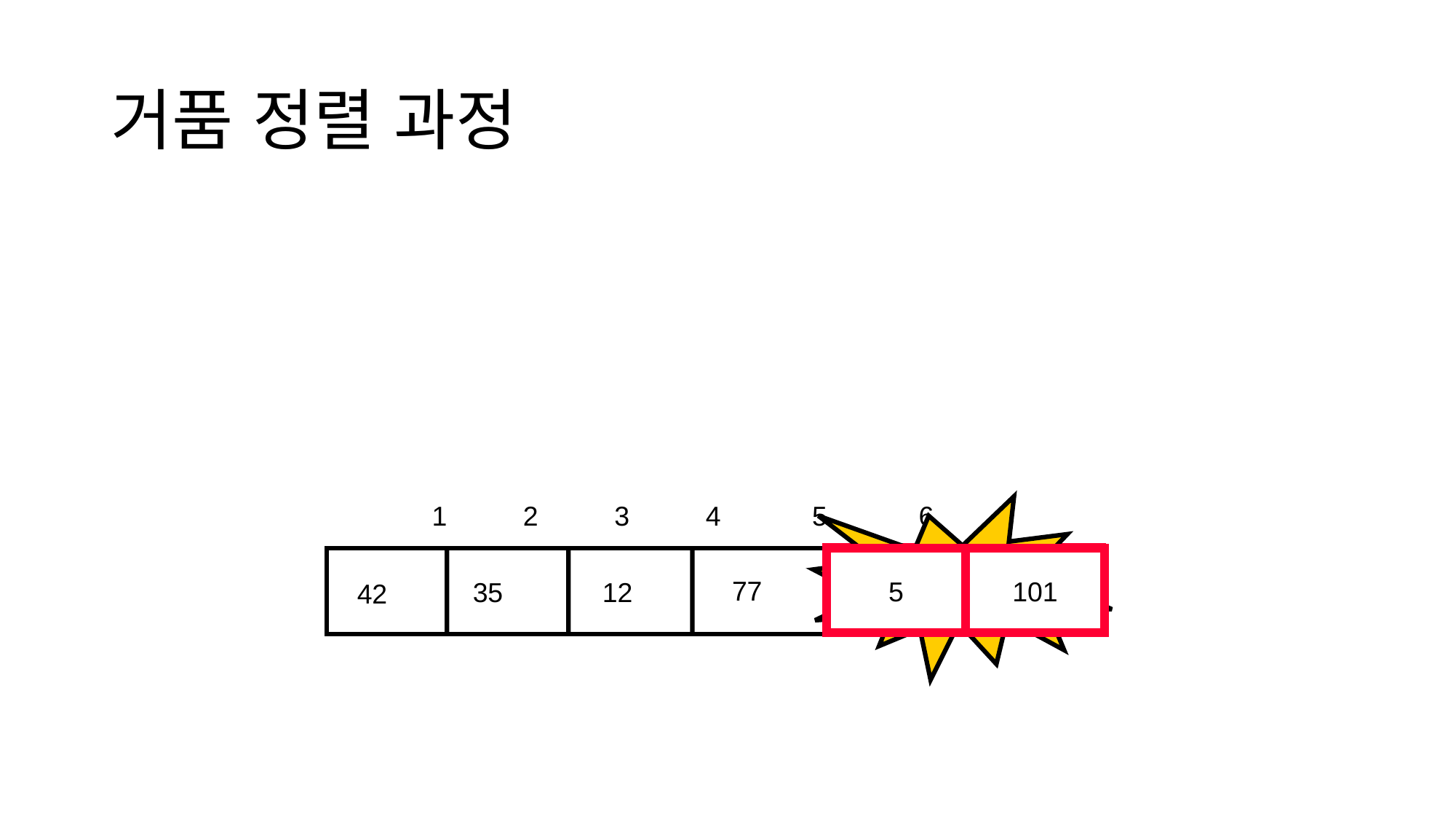

# 거품 정렬 과정

1          2          3          4            5            6
Swap

5
101

101
77
35
12
5
42